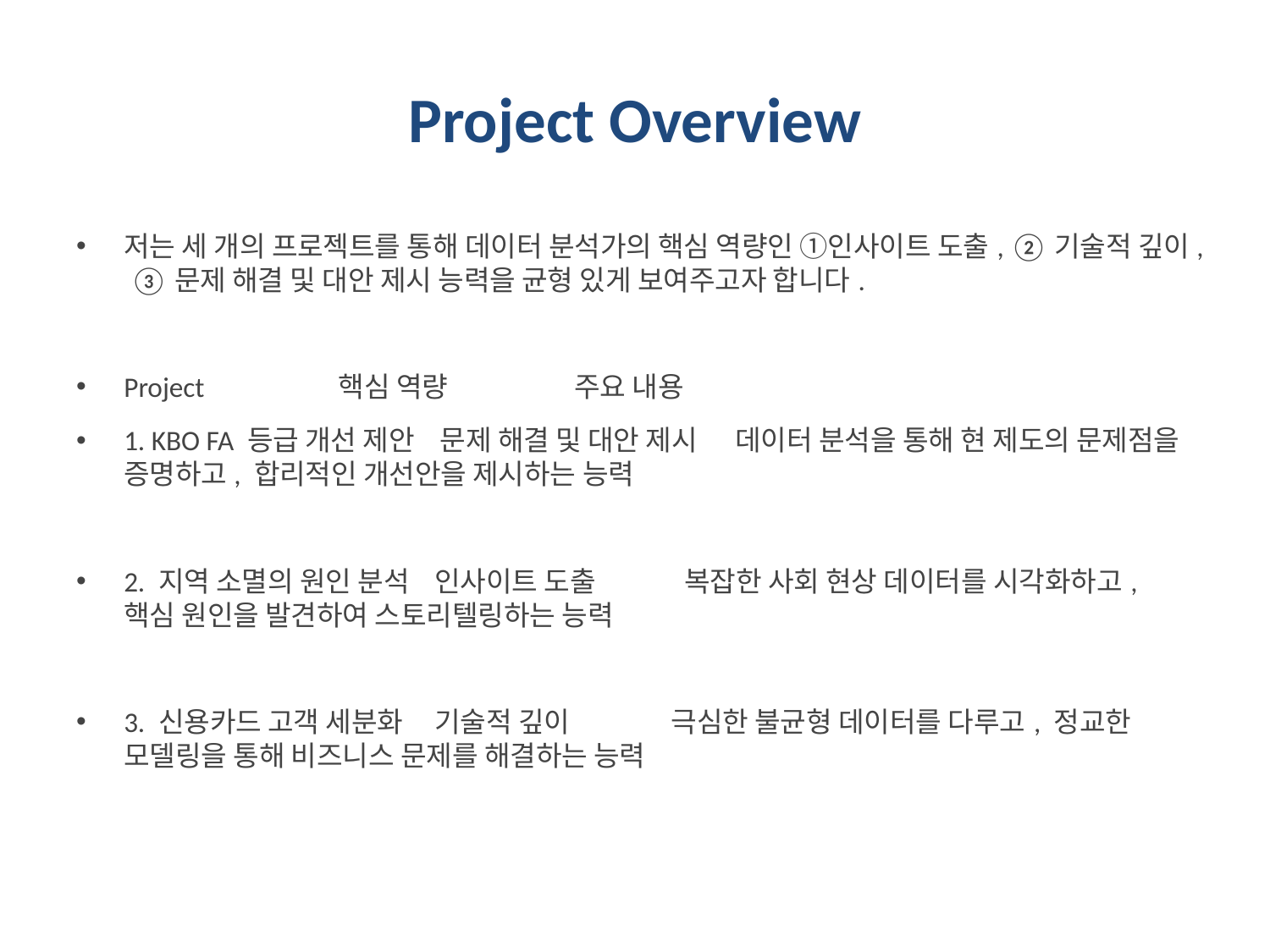

# Project Overview
저는 세 개의 프로젝트를 통해 데이터 분석가의 핵심 역량인 ①인사이트 도출, ②기술적 깊이, ③문제 해결 및 대안 제시 능력을 균형 있게 보여주고자 합니다.

Project                    핵심 역량                    주요 내용
1. KBO FA 등급 개선 제안    문제 해결 및 대안 제시      데이터 분석을 통해 현 제도의 문제점을 증명하고, 합리적인 개선안을 제시하는 능력

2. 지역 소멸의 원인 분석    인사이트 도출              복잡한 사회 현상 데이터를 시각화하고, 핵심 원인을 발견하여 스토리텔링하는 능력

3. 신용카드 고객 세분화     기술적 깊이                극심한 불균형 데이터를 다루고, 정교한 모델링을 통해 비즈니스 문제를 해결하는 능력